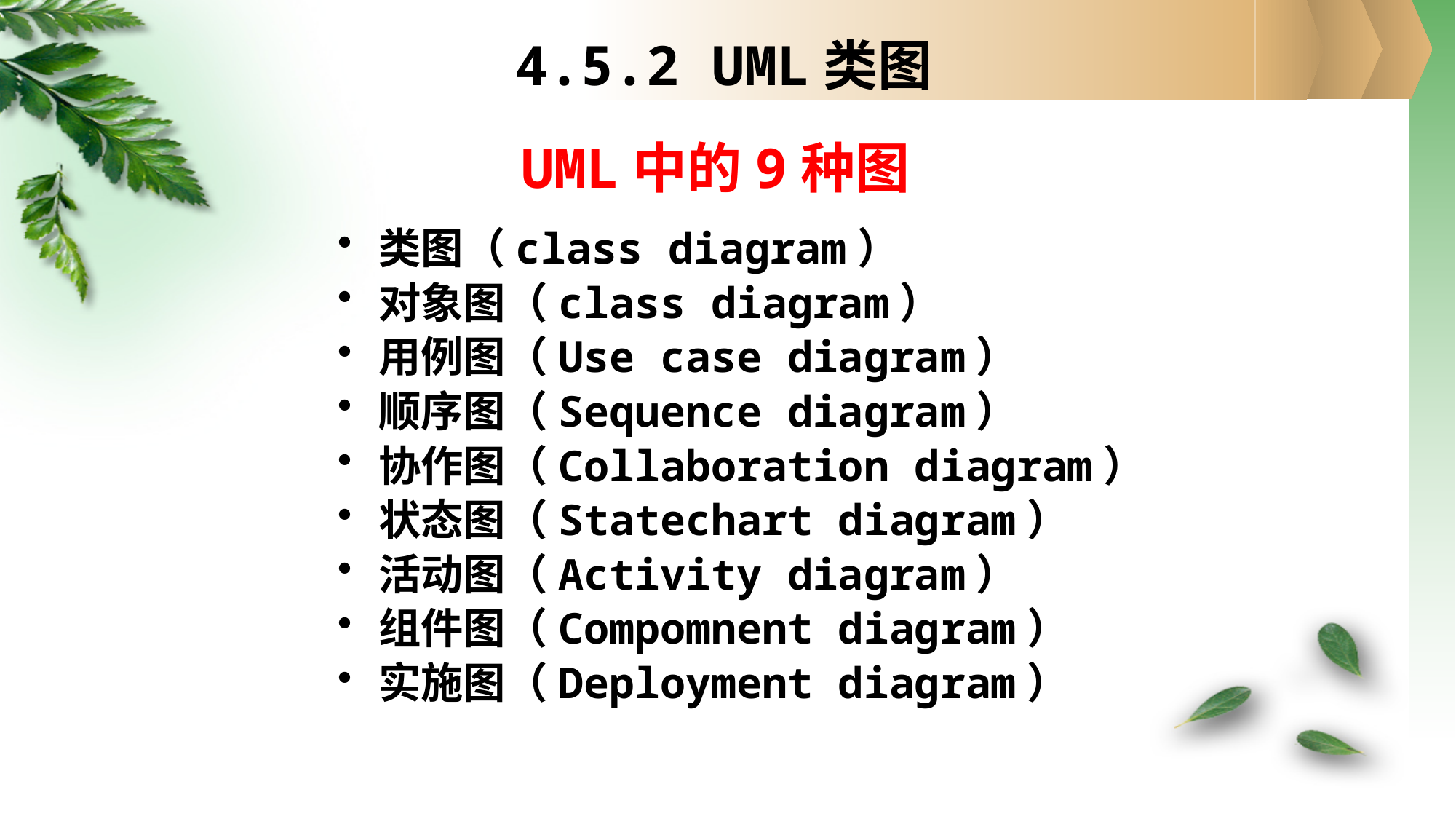

4.5.2 UML类图
# UML中的9种图
类图（class diagram）
对象图（class diagram）
用例图（Use case diagram）
顺序图（Sequence diagram）
协作图（Collaboration diagram）
状态图（Statechart diagram）
活动图（Activity diagram）
组件图（Compomnent diagram）
实施图（Deployment diagram）